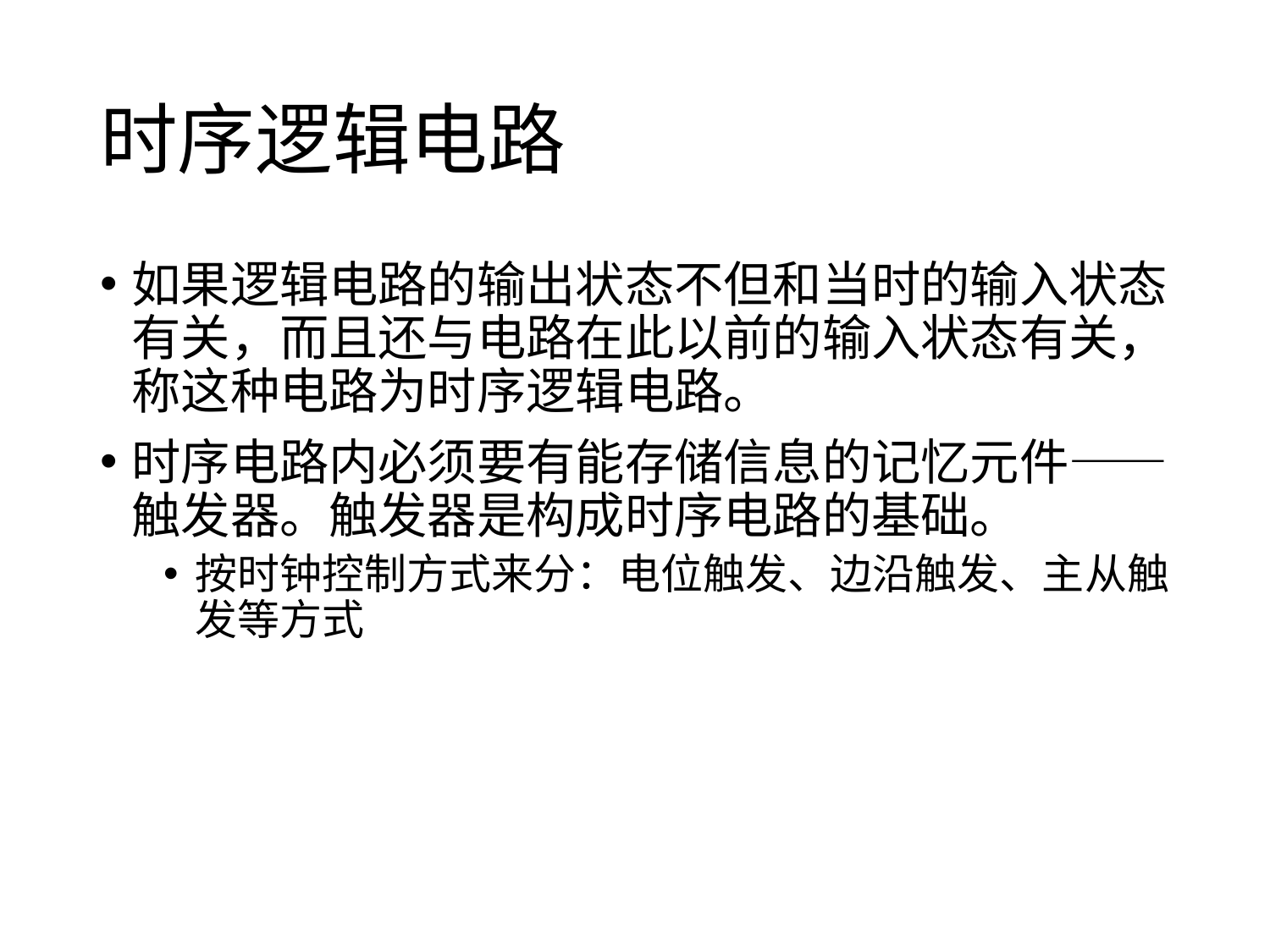

# 时序逻辑电路
如果逻辑电路的输出状态不但和当时的输入状态有关，而且还与电路在此以前的输入状态有关，称这种电路为时序逻辑电路。
时序电路内必须要有能存储信息的记忆元件——触发器。触发器是构成时序电路的基础。
按时钟控制方式来分：电位触发、边沿触发、主从触发等方式